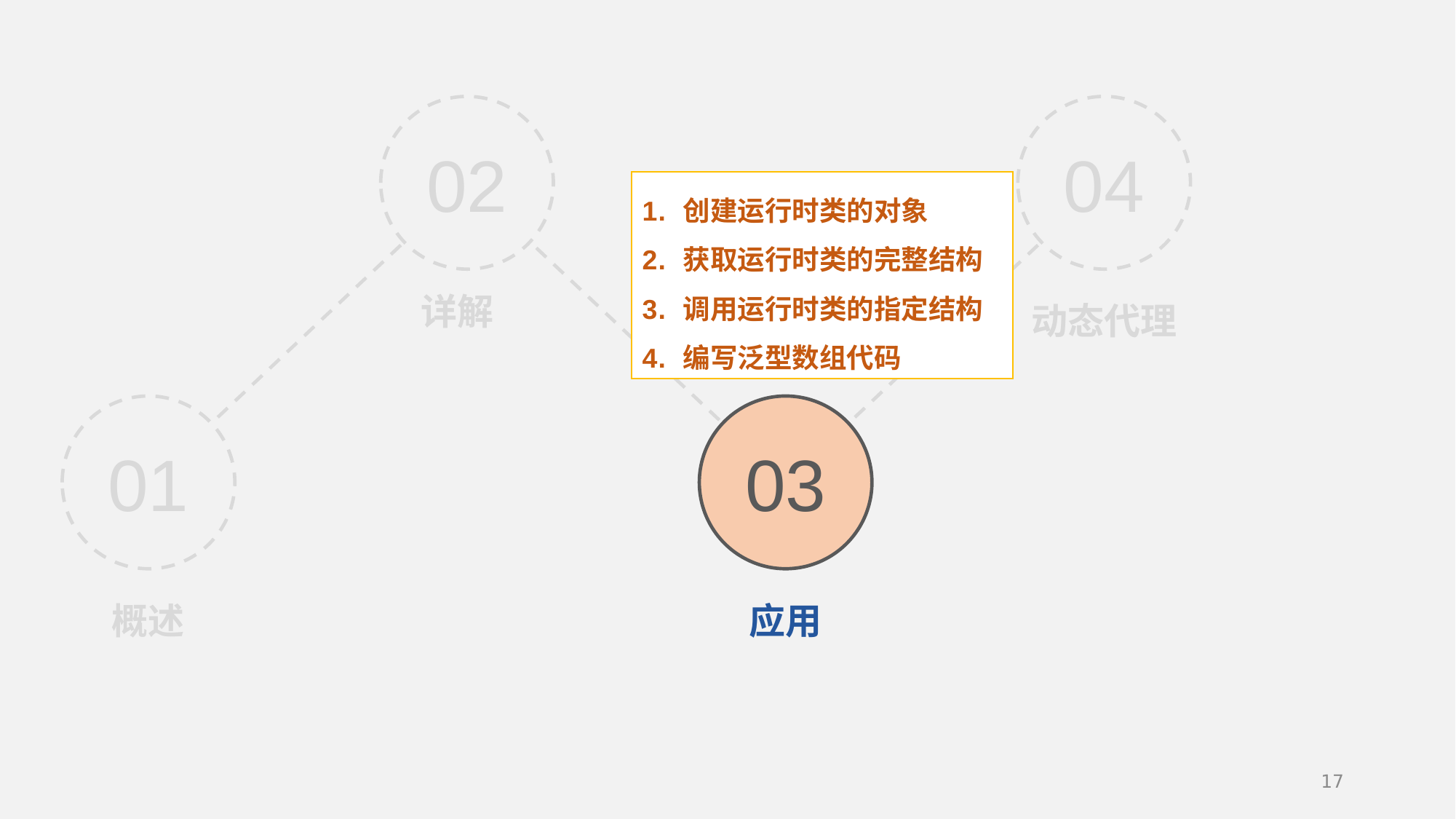

02
04
创建运行时类的对象
获取运行时类的完整结构
调用运行时类的指定结构
编写泛型数组代码
详解
动态代理
01
03
概述
应用

17